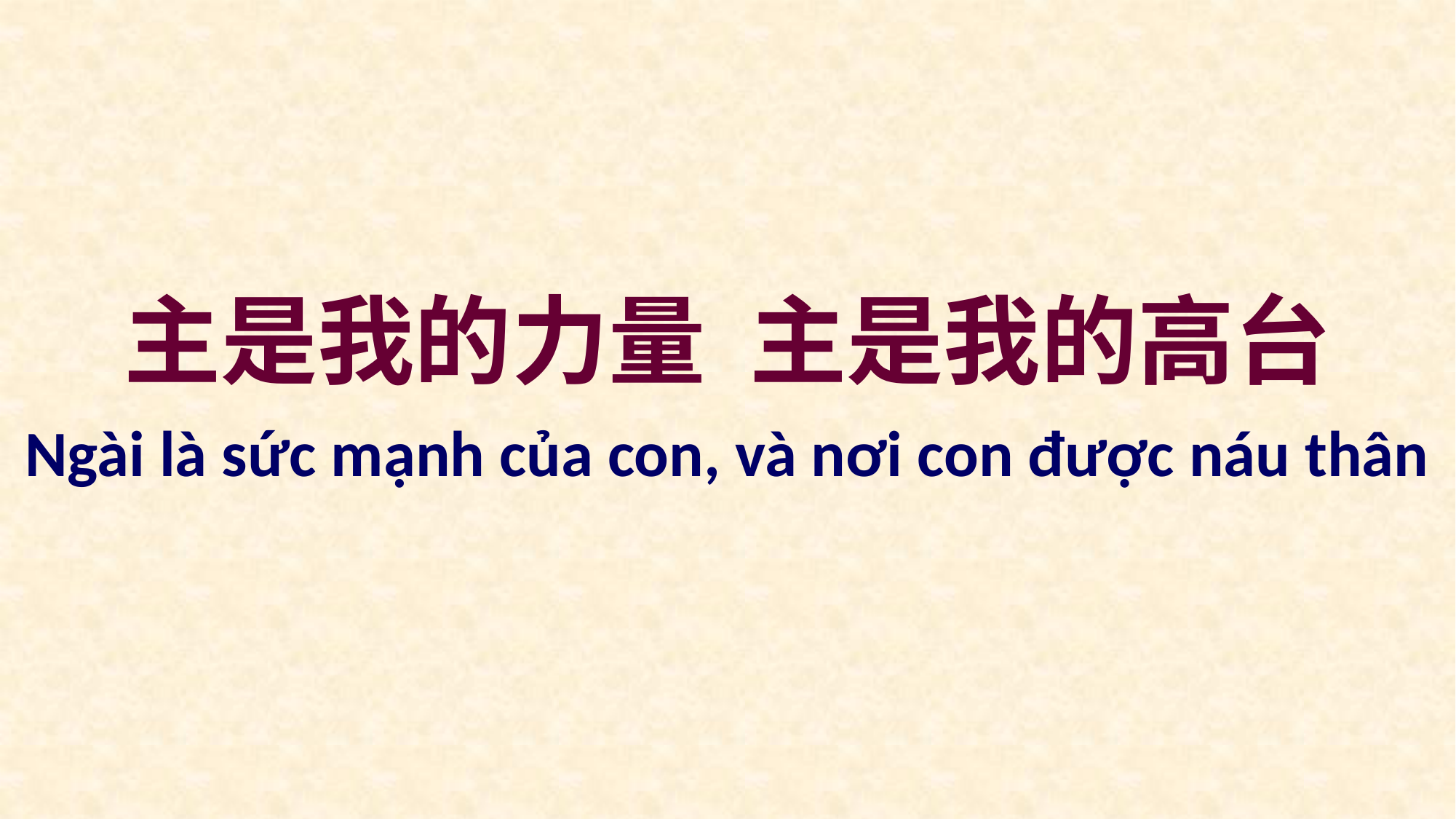

主是我的力量  主是我的高台
Ngài là sức mạnh của con, và nơi con được náu thân